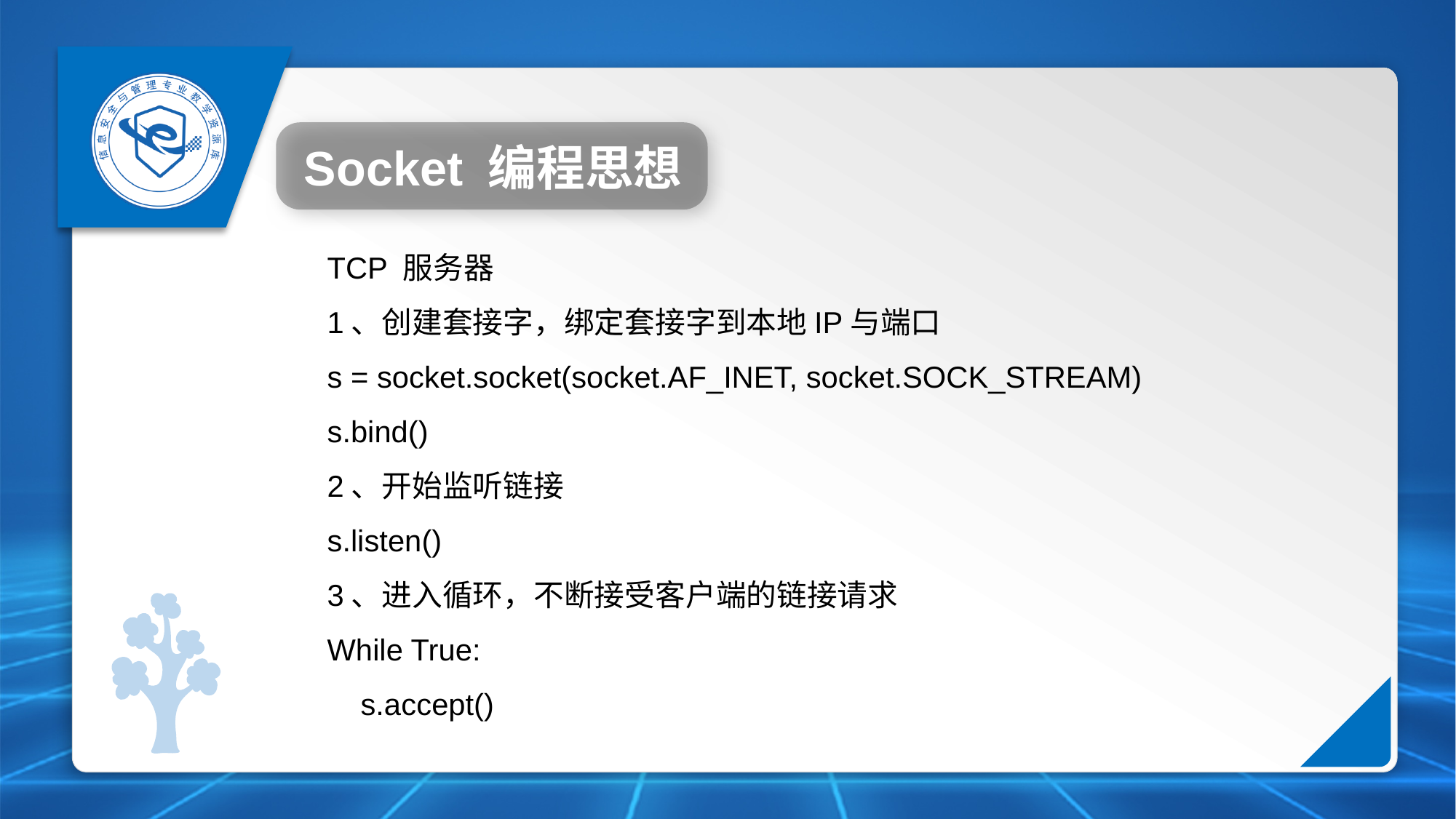

Socket 编程思想

TCP 服务器
1、创建套接字，绑定套接字到本地IP与端口
s = socket.socket(socket.AF_INET, socket.SOCK_STREAM)
s.bind()
2、开始监听链接
s.listen()
3、进入循环，不断接受客户端的链接请求
While True:
    s.accept()